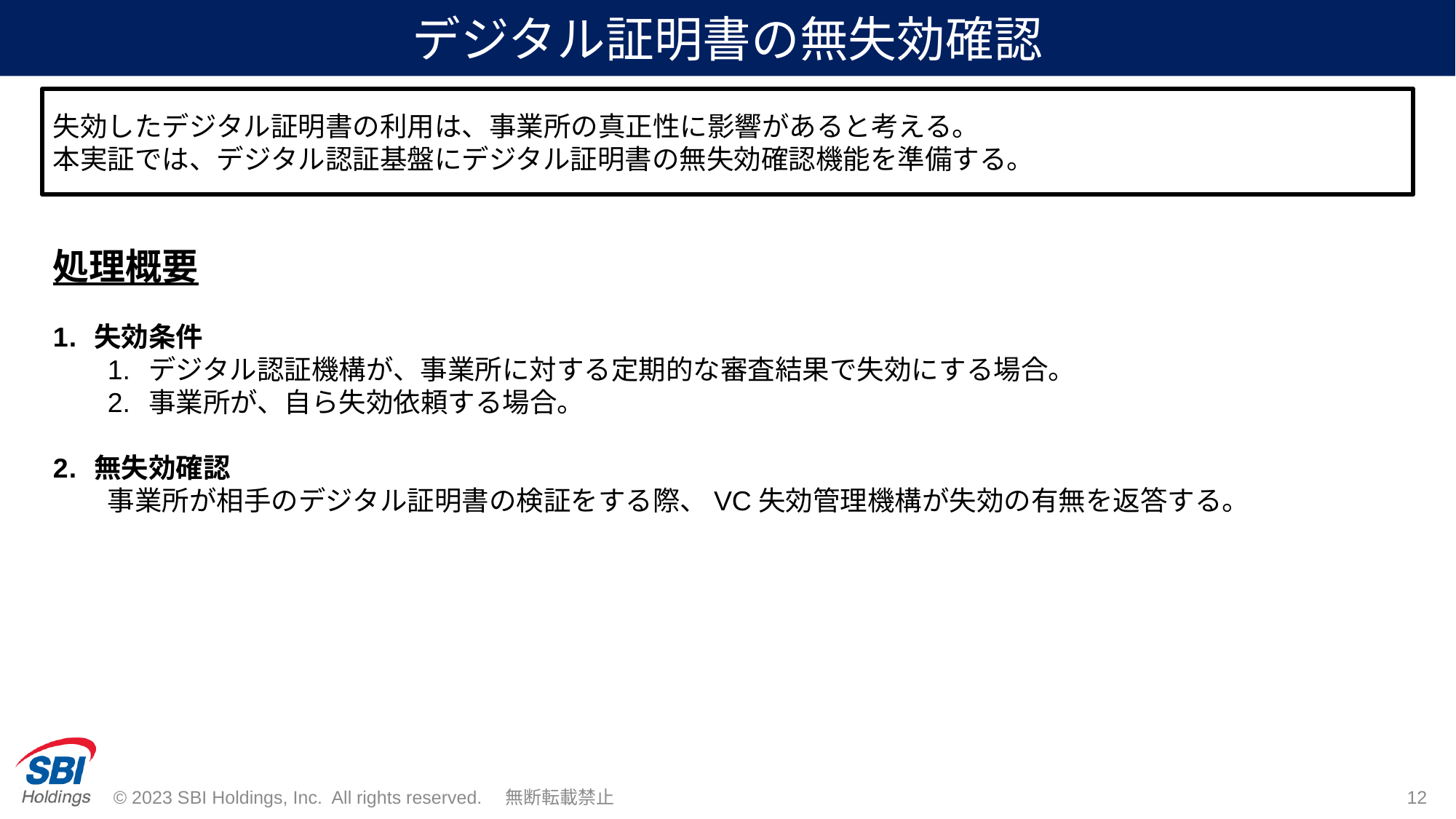

# デジタル証明書の無失効確認
失効したデジタル証明書の利用は、事業所の真正性に影響があると考える。
本実証では、デジタル認証基盤にデジタル証明書の無失効確認機能を準備する。
処理概要

失効条件
デジタル認証機構が、事業所に対する定期的な審査結果で失効にする場合。
事業所が、自ら失効依頼する場合。

無失効確認
事業所が相手のデジタル証明書の検証をする際、VC失効管理機構が失効の有無を返答する。
© 2023 SBI Holdings, Inc.  All rights reserved.　無断転載禁止
12